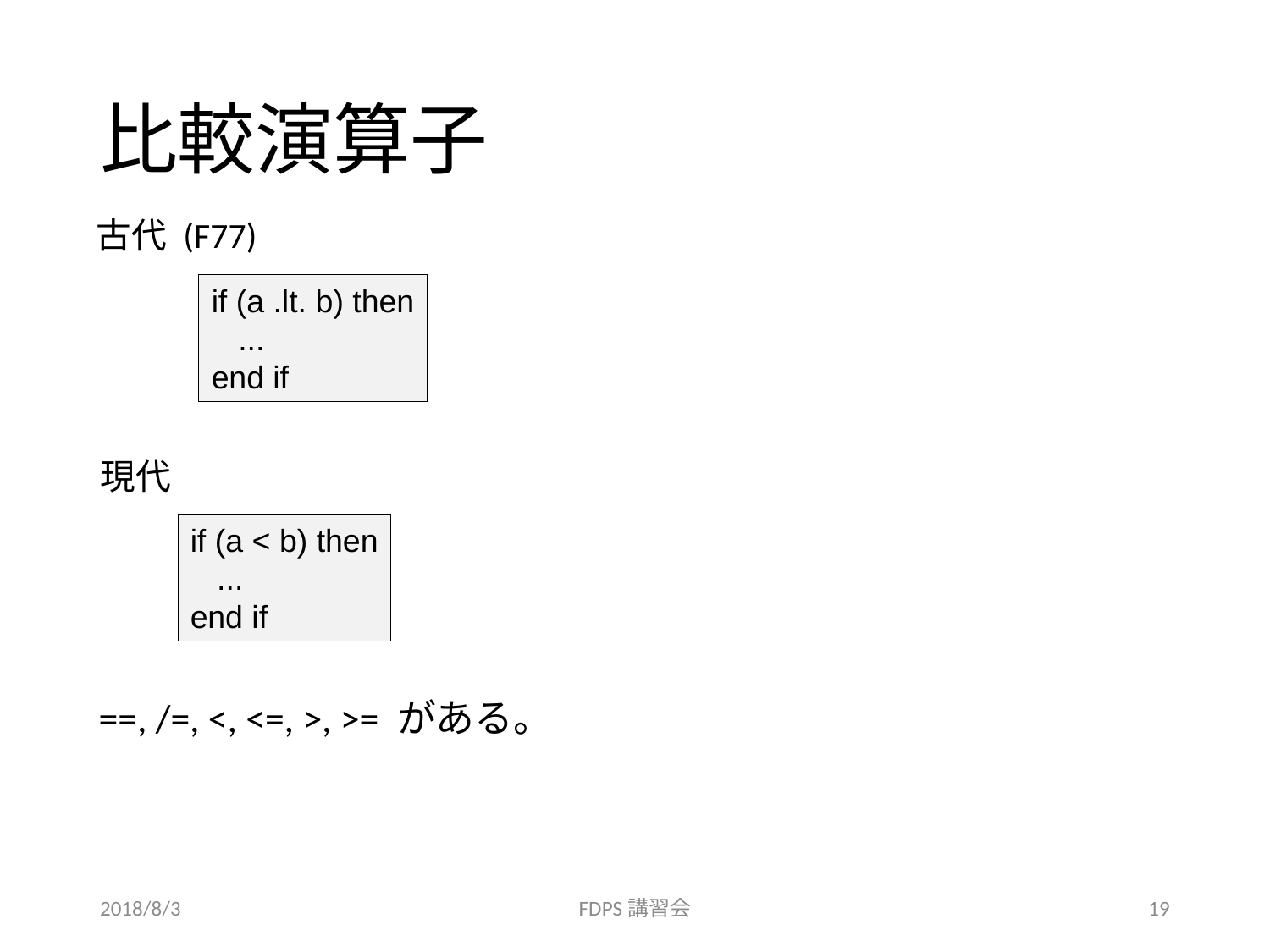

# 比較演算子
古代 (F77)
if (a .lt. b) then
   ...
end if
現代
if (a < b) then
   ...
end if
==, /=, <, <=, >, >= がある。
2018/8/3
FDPS講習会
19